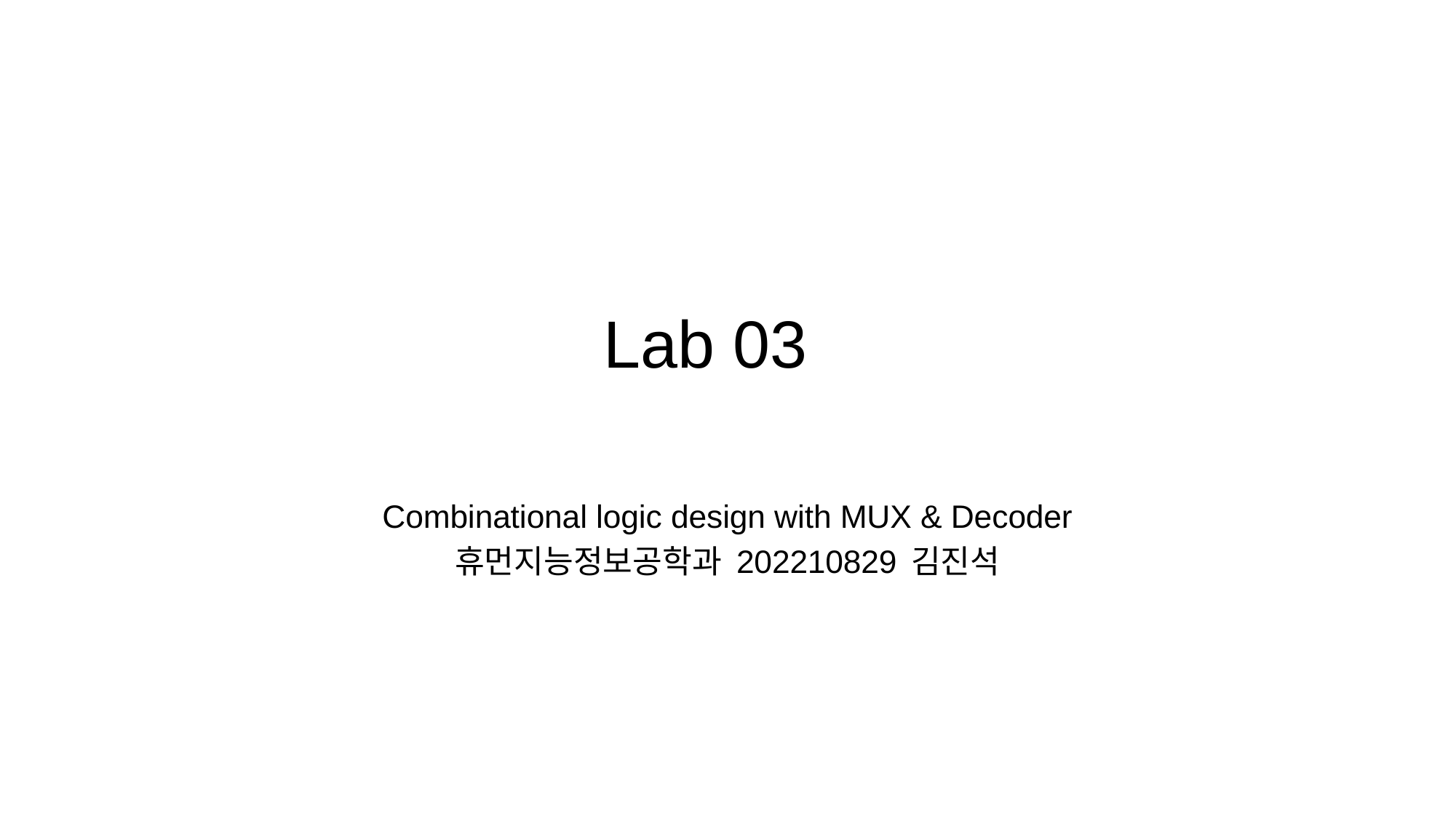

# Lab 03
Combinational logic design with MUX & Decoder
휴먼지능정보공학과 202210829 김진석